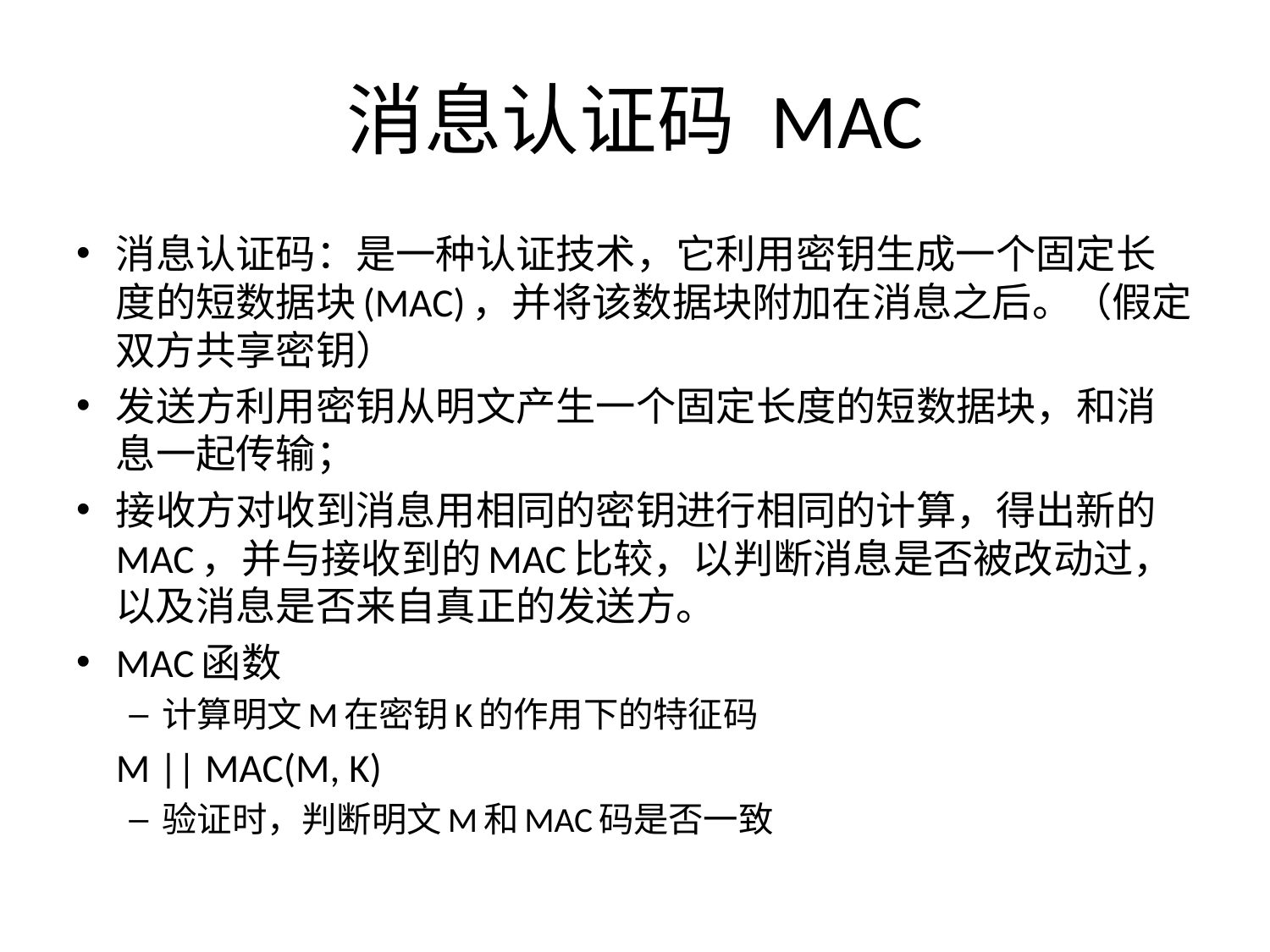

# 消息认证码 MAC
消息认证码：是一种认证技术，它利用密钥生成一个固定长度的短数据块(MAC)，并将该数据块附加在消息之后。（假定双方共享密钥）
发送方利用密钥从明文产生一个固定长度的短数据块，和消息一起传输；
接收方对收到消息用相同的密钥进行相同的计算，得出新的MAC，并与接收到的MAC比较，以判断消息是否被改动过，以及消息是否来自真正的发送方。
MAC函数
计算明文M在密钥K的作用下的特征码
		M || MAC(M, K)
验证时，判断明文M和MAC码是否一致